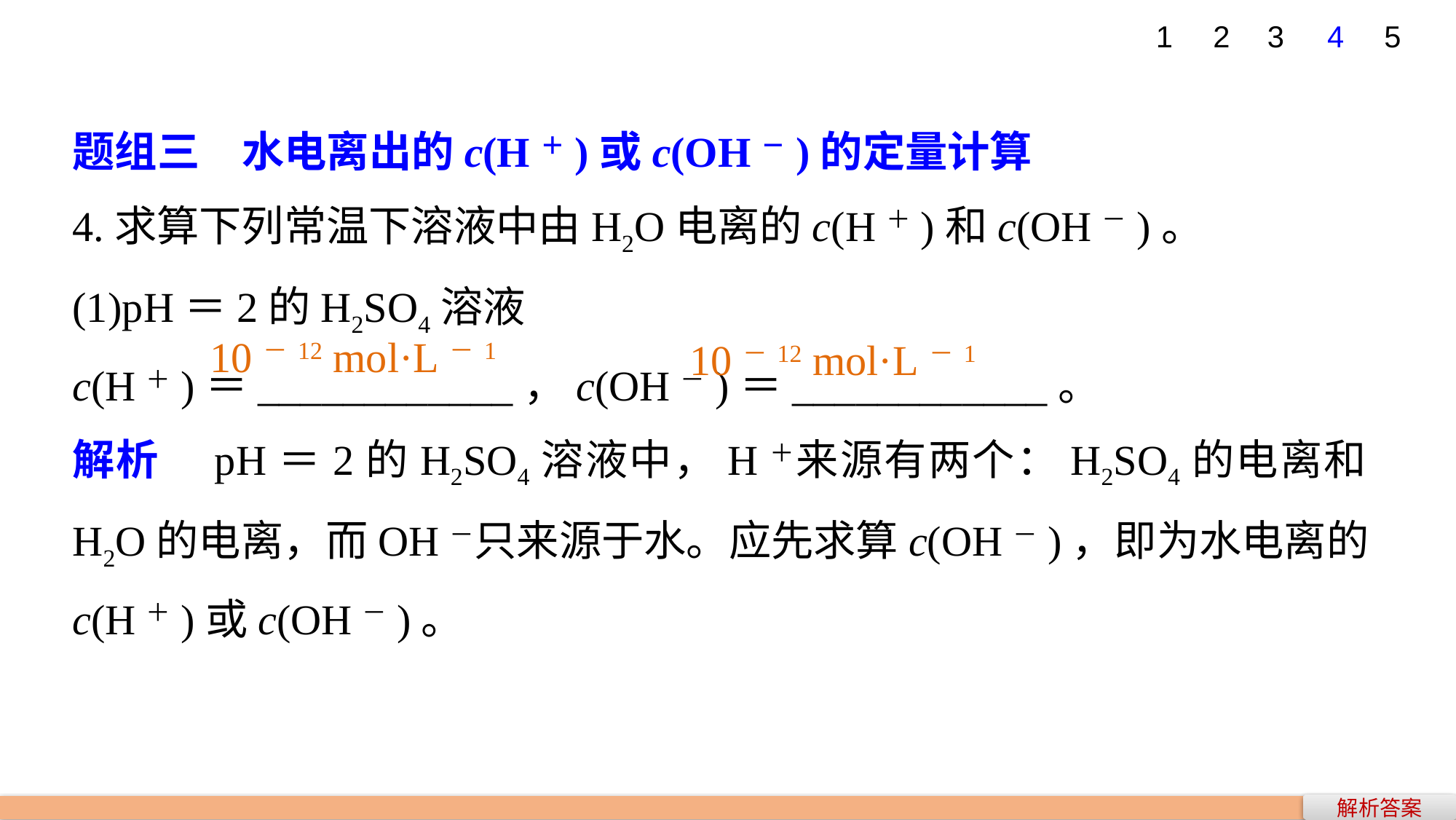

1
2
3
4
5
题组三　水电离出的c(H＋)或c(OH－)的定量计算
4.求算下列常温下溶液中由H2O电离的c(H＋)和c(OH－)。
(1)pH＝2的H2SO4溶液
c(H＋)＝____________，c(OH－)＝____________。
解析　pH＝2的H2SO4溶液中，H＋来源有两个：H2SO4的电离和H2O的电离，而OH－只来源于水。应先求算c(OH－)，即为水电离的c(H＋)或c(OH－)。
10－12 mol·L－1
10－12 mol·L－1
解析答案